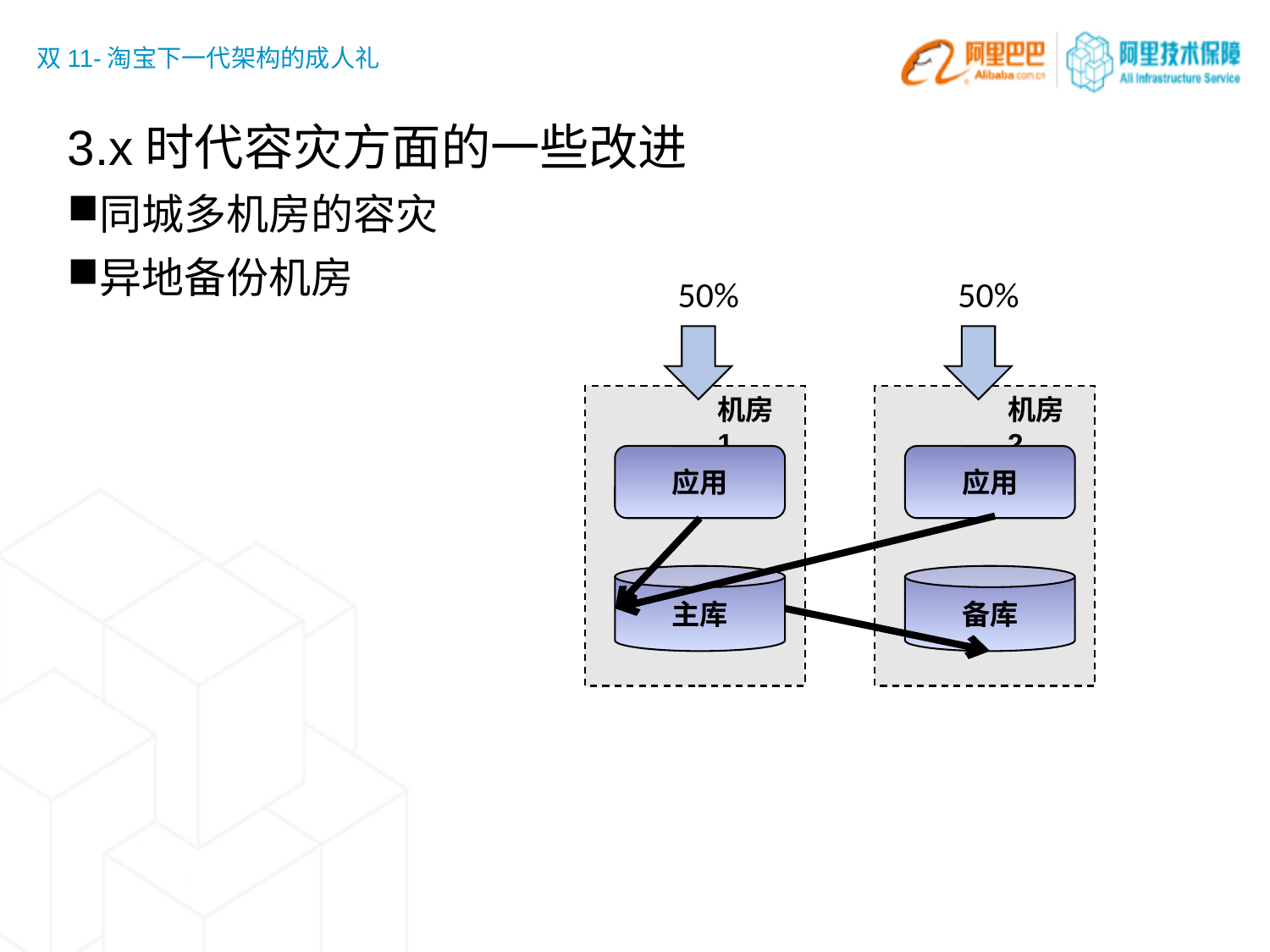

双11-淘宝下一代架构的成人礼
3.x时代容灾方面的一些改进
同城多机房的容灾
异地备份机房
50%
50%

机房1

机房2
应用
应用
主库
备库